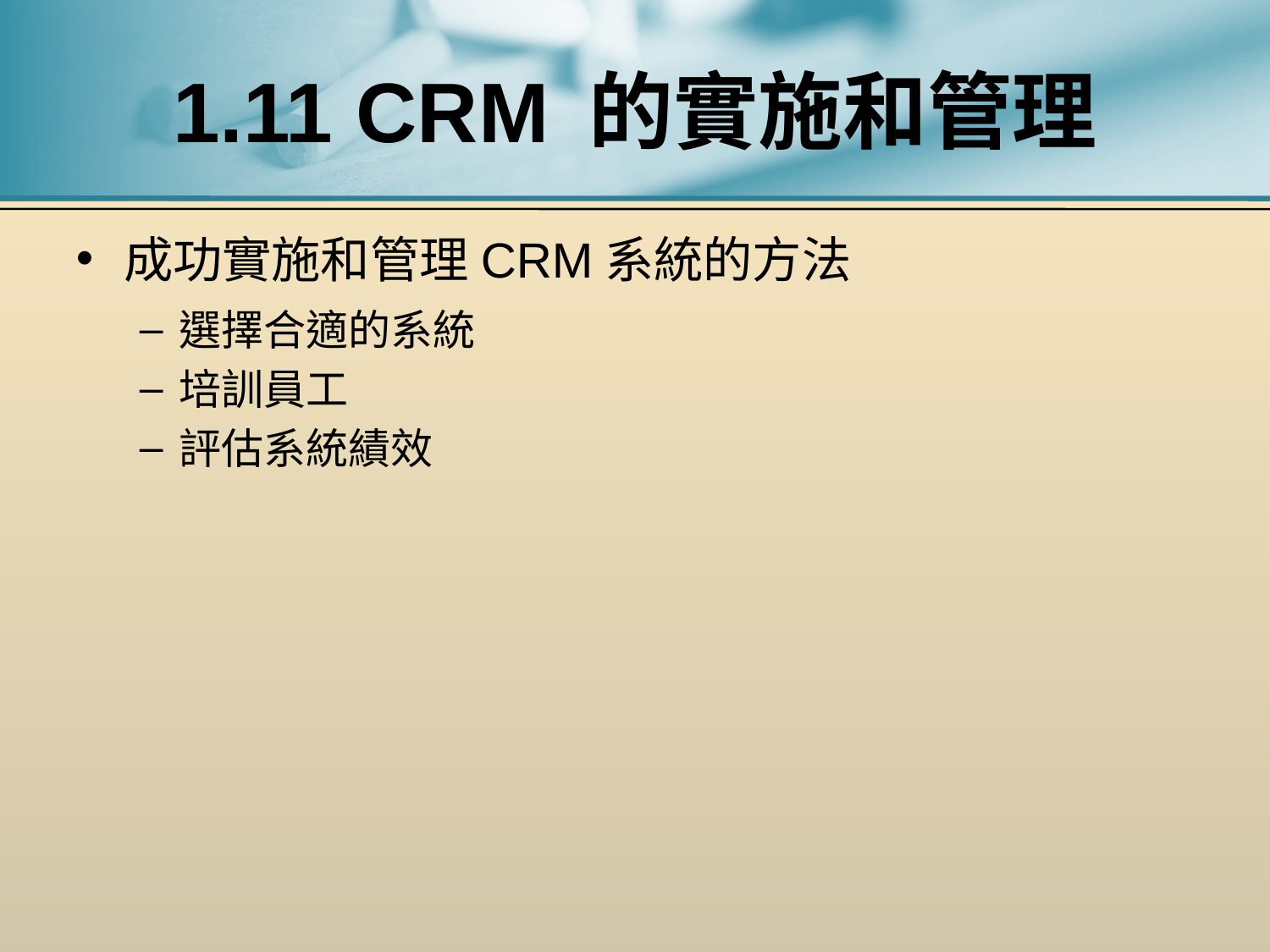

# 1.11 CRM 的實施和管理
成功實施和管理CRM系統的方法
選擇合適的系統
培訓員工
評估系統績效